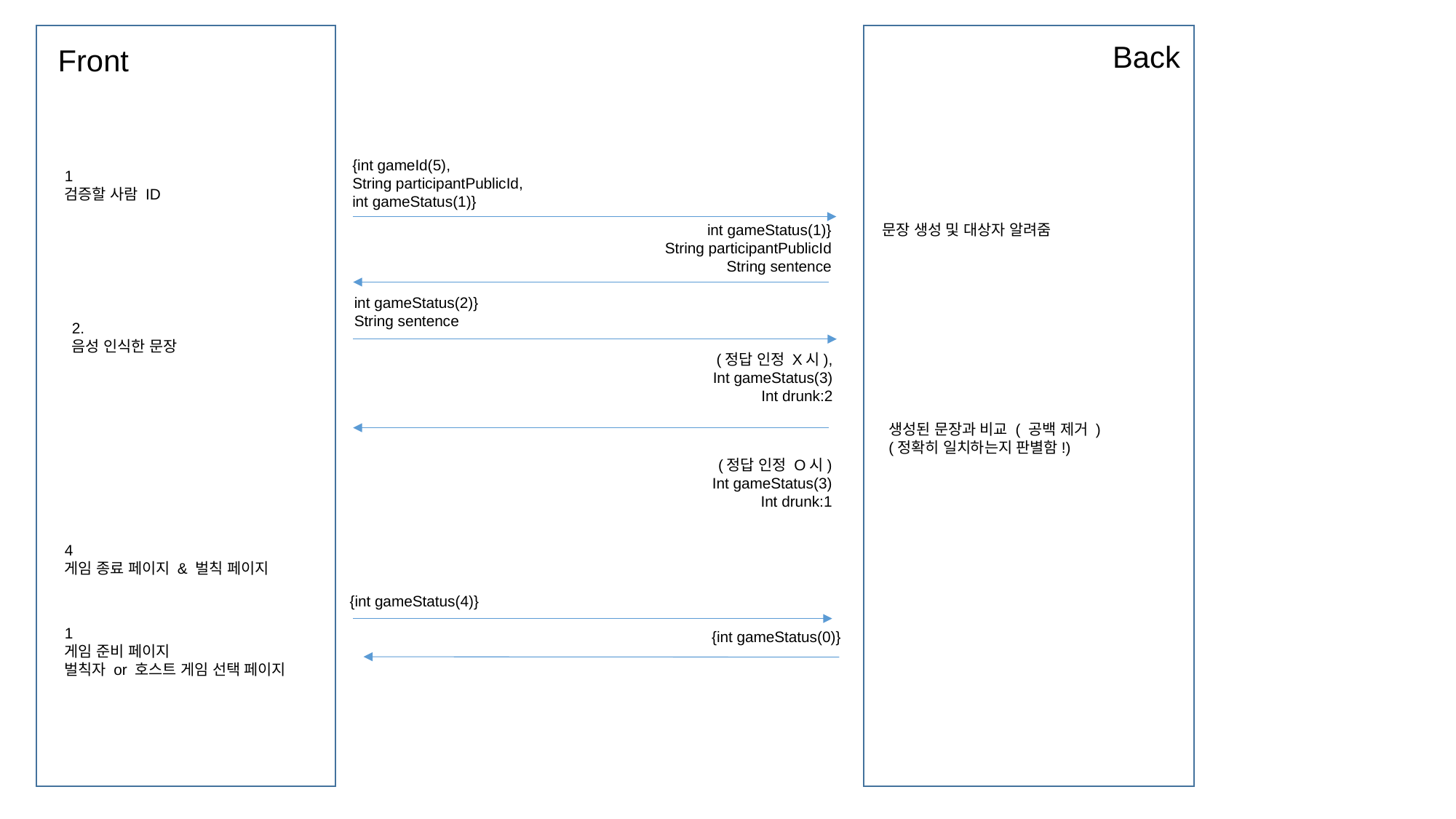

Back
Front
{int gameId(5),
String participantPublicId,
int gameStatus(1)}
1
검증할 사람 ID

int gameStatus(1)}
String participantPublicId
String sentence
문장 생성 및 대상자 알려줌

int gameStatus(2)}
String sentence
2.
음성 인식한 문장
(정답 인정 X시),
Int gameStatus(3)
Int drunk:2
생성된 문장과 비교 ( 공백 제거 )
(정확히 일치하는지 판별함!)
(정답 인정 O시)
Int gameStatus(3)
Int drunk:1
4
게임 종료 페이지 & 벌칙 페이지
{int gameStatus(4)}
1
게임 준비 페이지
벌칙자 or 호스트 게임 선택 페이지
{int gameStatus(0)}